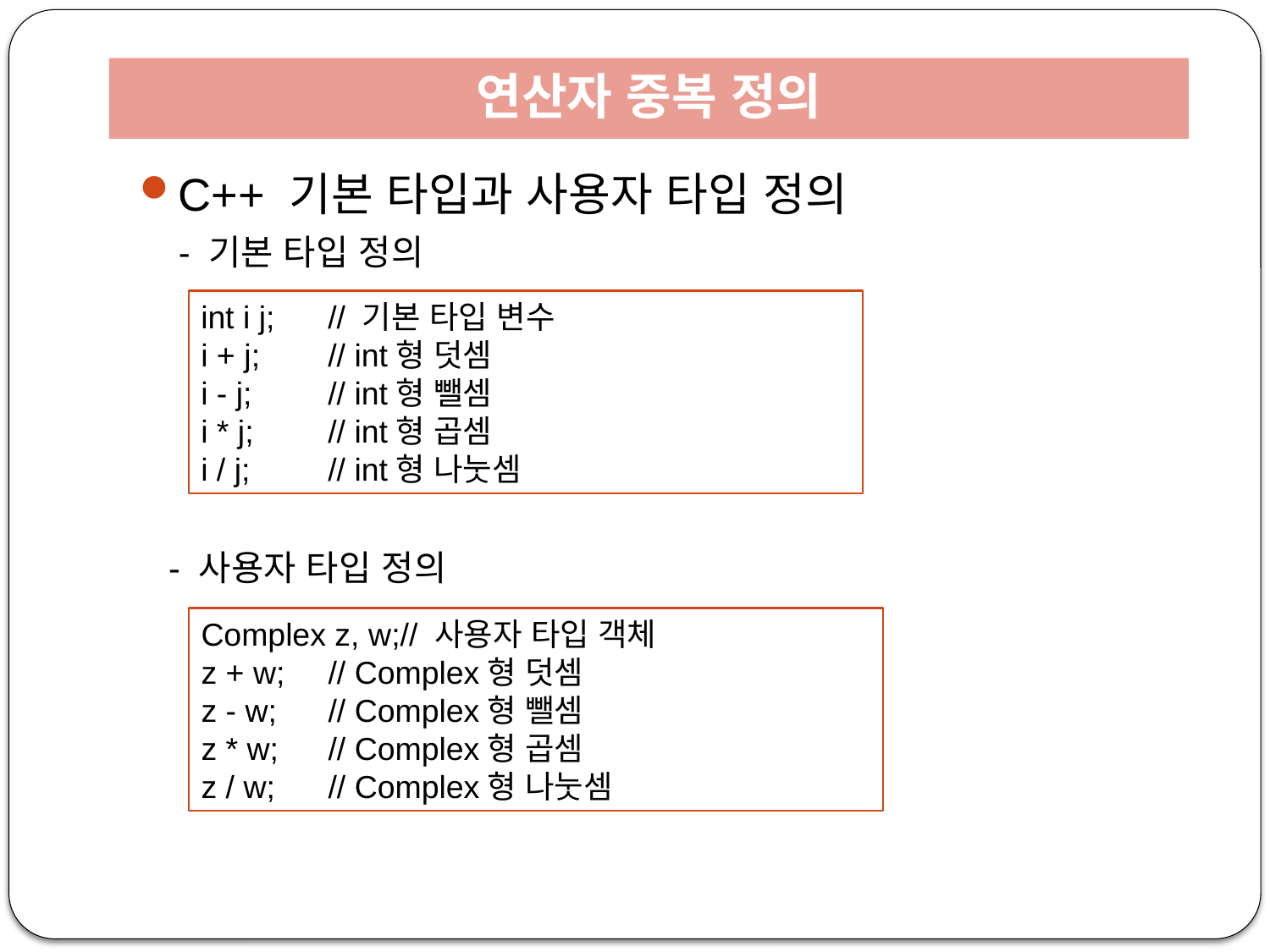

# 연산자 중복 정의
C++ 기본 타입과 사용자 타입 정의
    - 기본 타입 정의

   - 사용자 타입 정의

int i j;	// 기본 타입 변수
i + j;	// int형 덧셈
i - j;	// int형 뺄셈
i * j;	// int형 곱셈
i / j;	// int형 나눗셈
Complex z, w;// 사용자 타입 객체
z + w;	// Complex형 덧셈
z - w;	// Complex형 뺄셈
z * w;	// Complex형 곱셈
z / w;	// Complex형 나눗셈